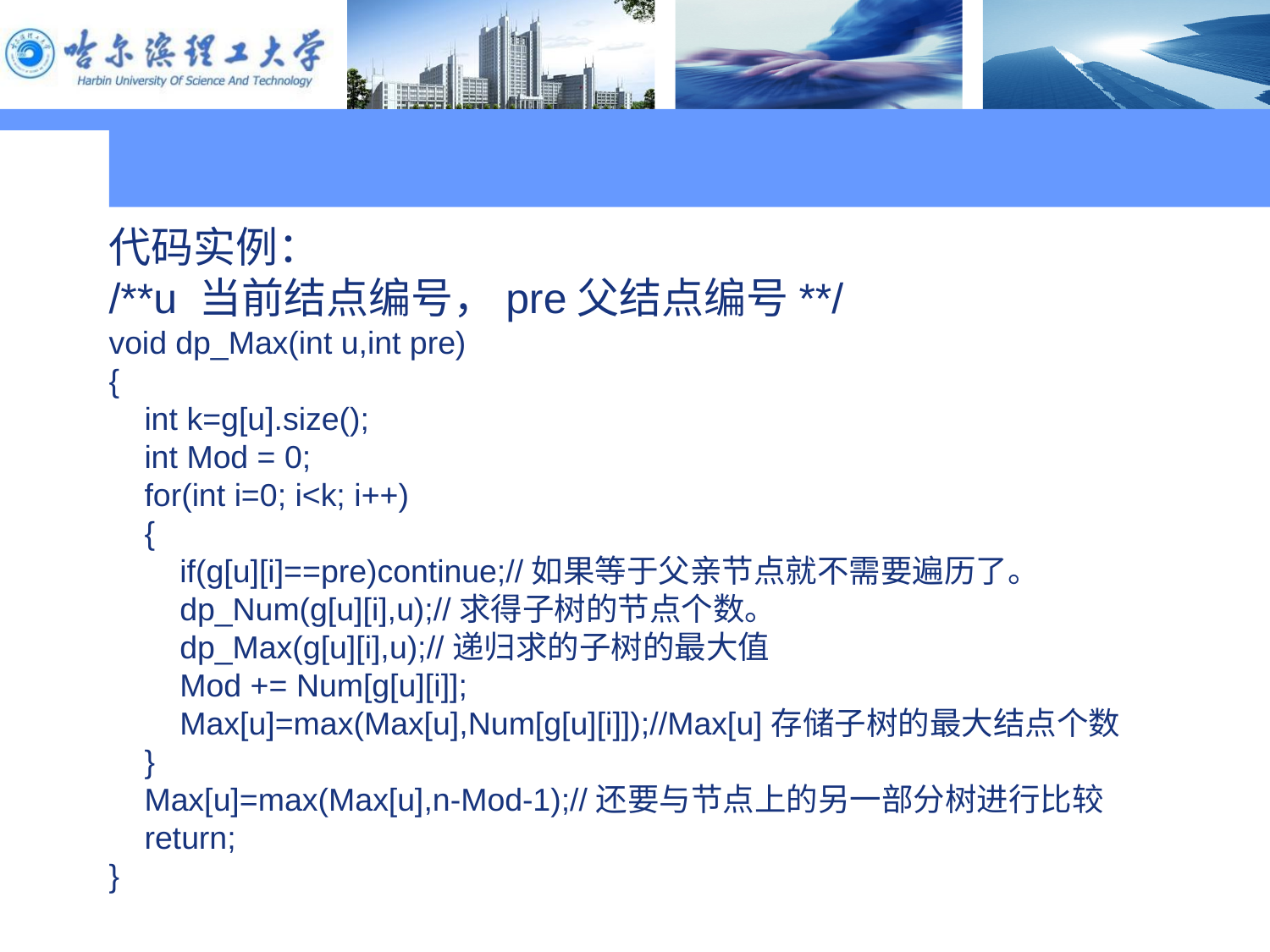

代码实例：
/**u 当前结点编号，pre父结点编号**/
void dp_Max(int u,int pre)
{
    int k=g[u].size();
    int Mod = 0;
    for(int i=0; i<k; i++)
    {
        if(g[u][i]==pre)continue;//如果等于父亲节点就不需要遍历了。
        dp_Num(g[u][i],u);//求得子树的节点个数。
        dp_Max(g[u][i],u);//递归求的子树的最大值
        Mod += Num[g[u][i]];
        Max[u]=max(Max[u],Num[g[u][i]]);//Max[u]存储子树的最大结点个数
    }
    Max[u]=max(Max[u],n-Mod-1);//还要与节点上的另一部分树进行比较
    return;
}